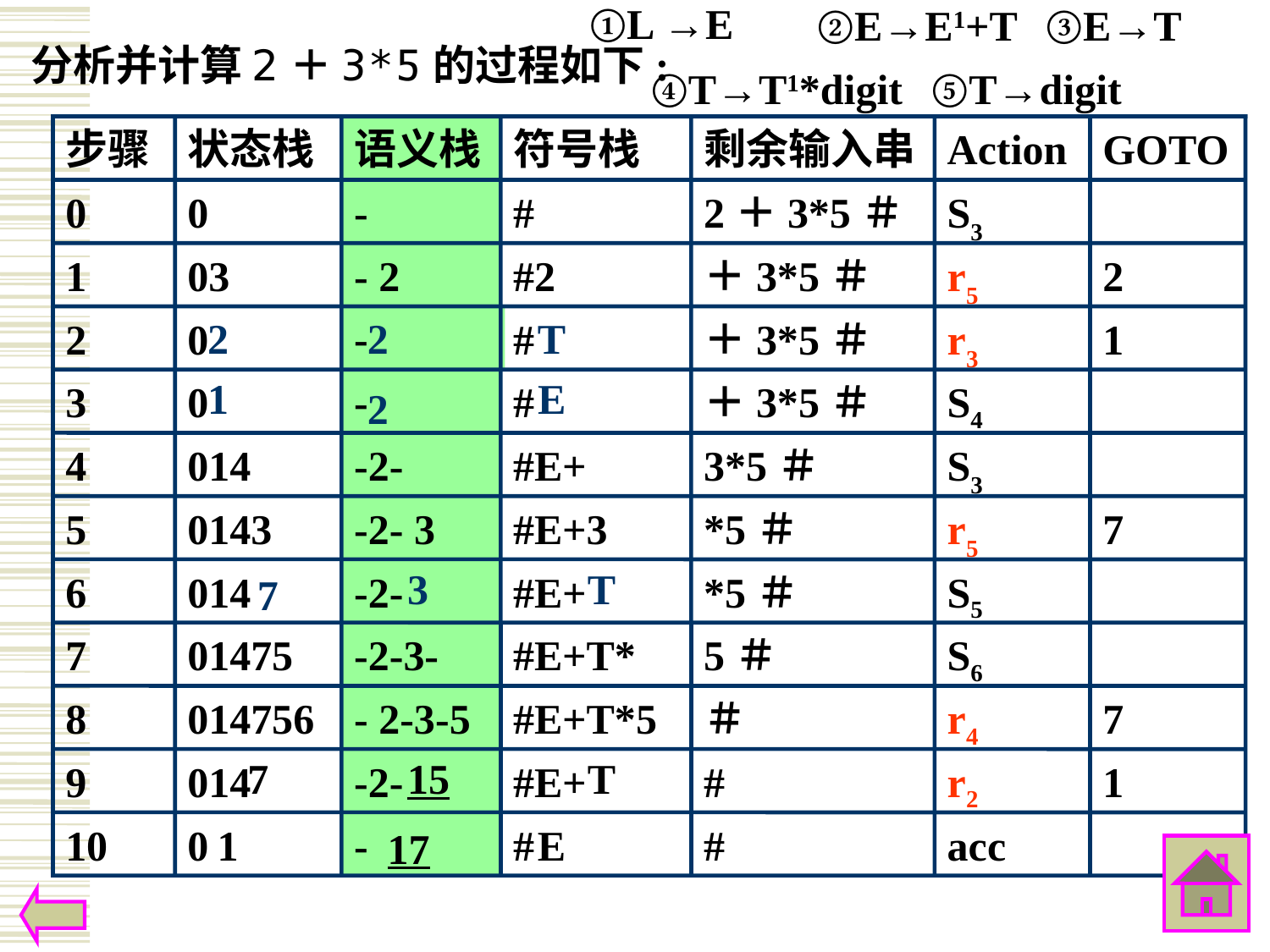

②E→E1+T
③E→T
①L →E
分析并计算2＋3*5的过程如下:
④T→T1*digit
⑤T→digit
步骤

状态栈

语义栈

符号栈

剩余输入串

Action

GOTO

0

0
-
#
2＋3*5＃
S3

1

03
- 2
#2
＋3*5＃
r5
2
2
-
2
T
2

0
#
＋3*5＃
r3
1
1
E
3

0
-
#
＋3*5＃
S4

2
4

014
-2-
#E+
3*5＃
S3

5

0143
-2- 3
#E+3
*5＃
r5
7
3
T
6

014
-2-
#E+
*5＃
S5

7
7

01475
-2-3-
#E+T*
5＃
S6

8

014756
- 2-3-5
#E+T*5
＃
r4
7
7
15
T
9

014
-2-
#E+
#
r2
1
10

0
-
#
#
acc

1
E
17